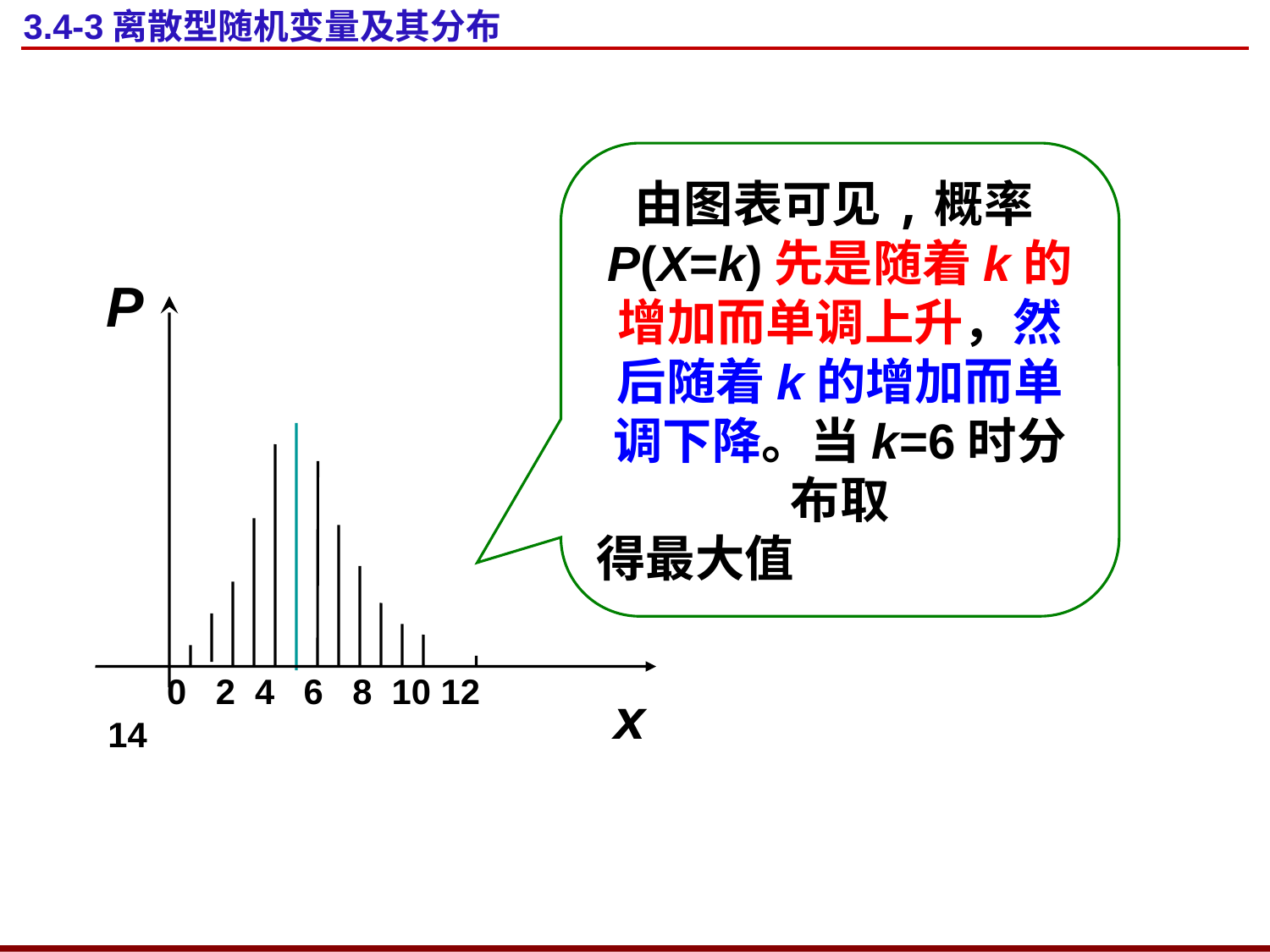

# 3.4-3离散型随机变量及其分布

由图表可见,概率P(X=k)先是随着k的增加而单调上升，然后随着k的增加而单调下降。当k=6时分布取
得最大值
P

     0   2  4   6   8  10 12  14

x